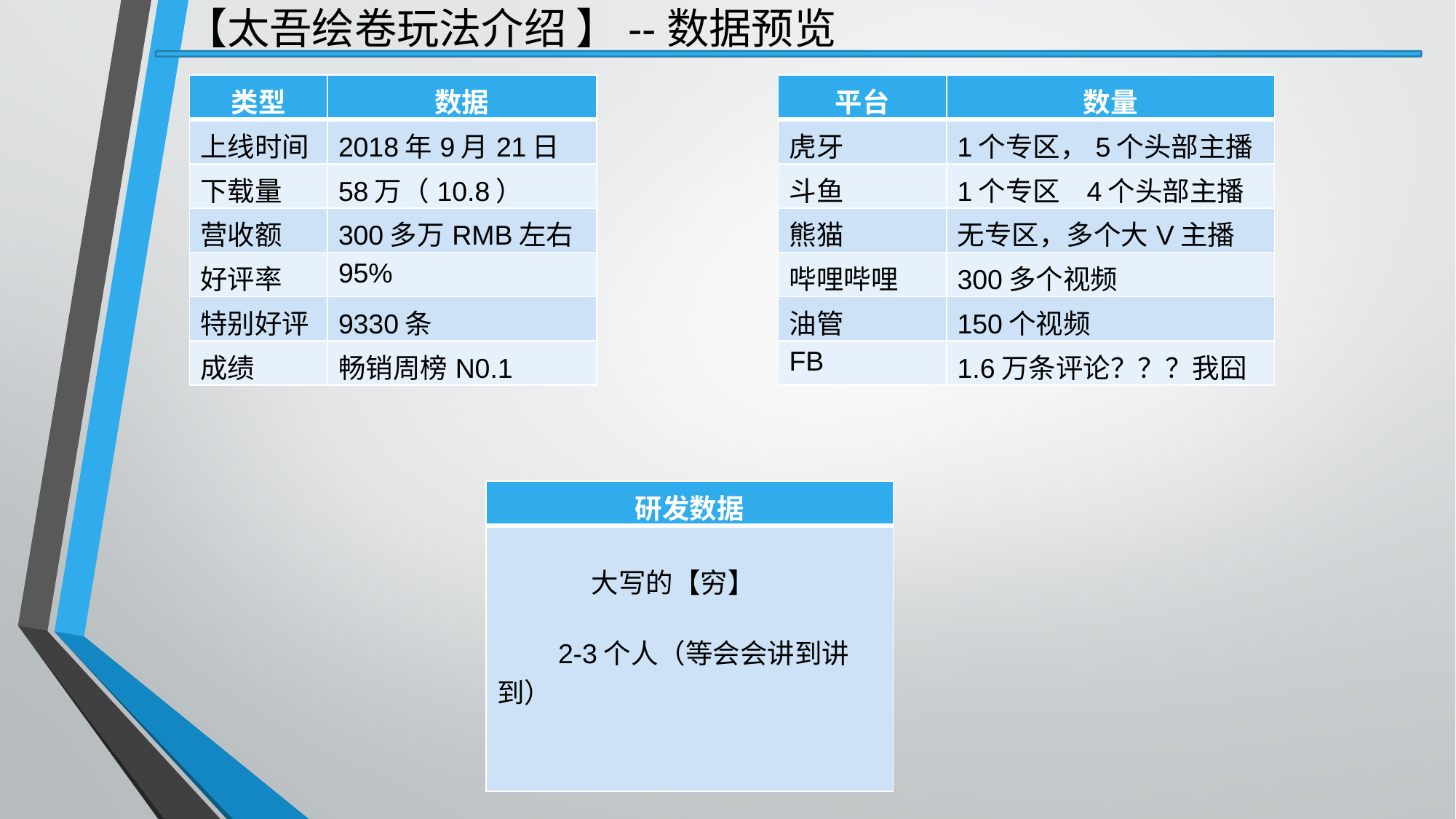

【太吾绘卷玩法介绍 】--数据预览

| 类型 | 数据 |
| --- | --- |
| 上线时间 | 2018年9月21日 |
| 下载量 | 58万（10.8） |
| 营收额 | 300多万RMB左右 |
| 好评率 | 95% |
| 特别好评 | 9330条 |
| 成绩 | 畅销周榜N0.1 |
| 平台 | 数量 |
| --- | --- |
| 虎牙 | 1个专区，5个头部主播 |
| 斗鱼 | 1个专区 4个头部主播 |
| 熊猫 | 无专区，多个大V主播 |
| 哔哩哔哩 | 300多个视频 |
| 油管 | 150个视频 |
| FB | 1.6万条评论？？？我囧 |
| 研发数据 |
| --- |
| 大写的【穷】 2-3个人（等会会讲到讲到） |